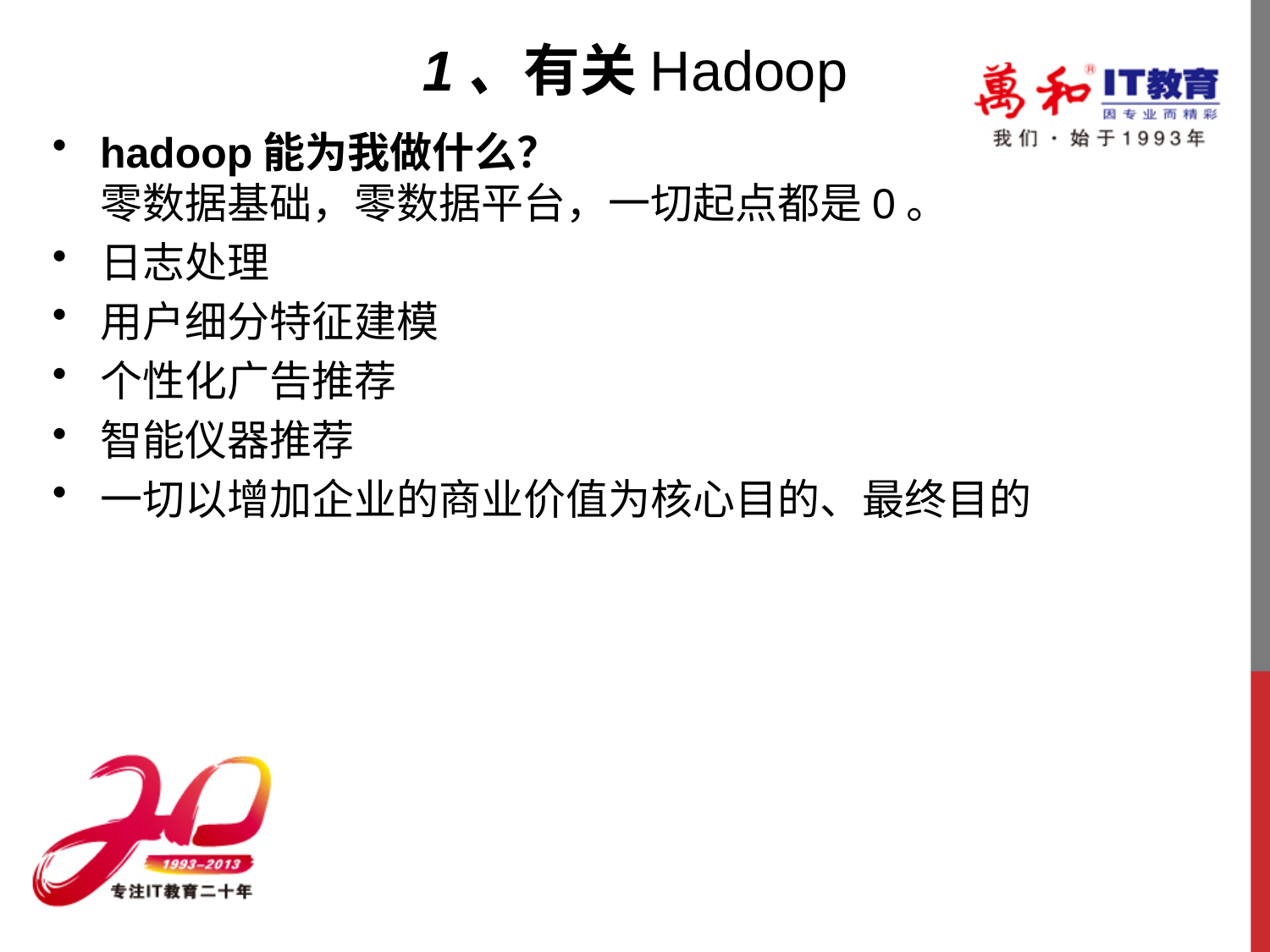

# 1、有关Hadoop
hadoop能为我做什么？
零数据基础，零数据平台，一切起点都是0。
日志处理
用户细分特征建模
个性化广告推荐
智能仪器推荐
一切以增加企业的商业价值为核心目的、最终目的